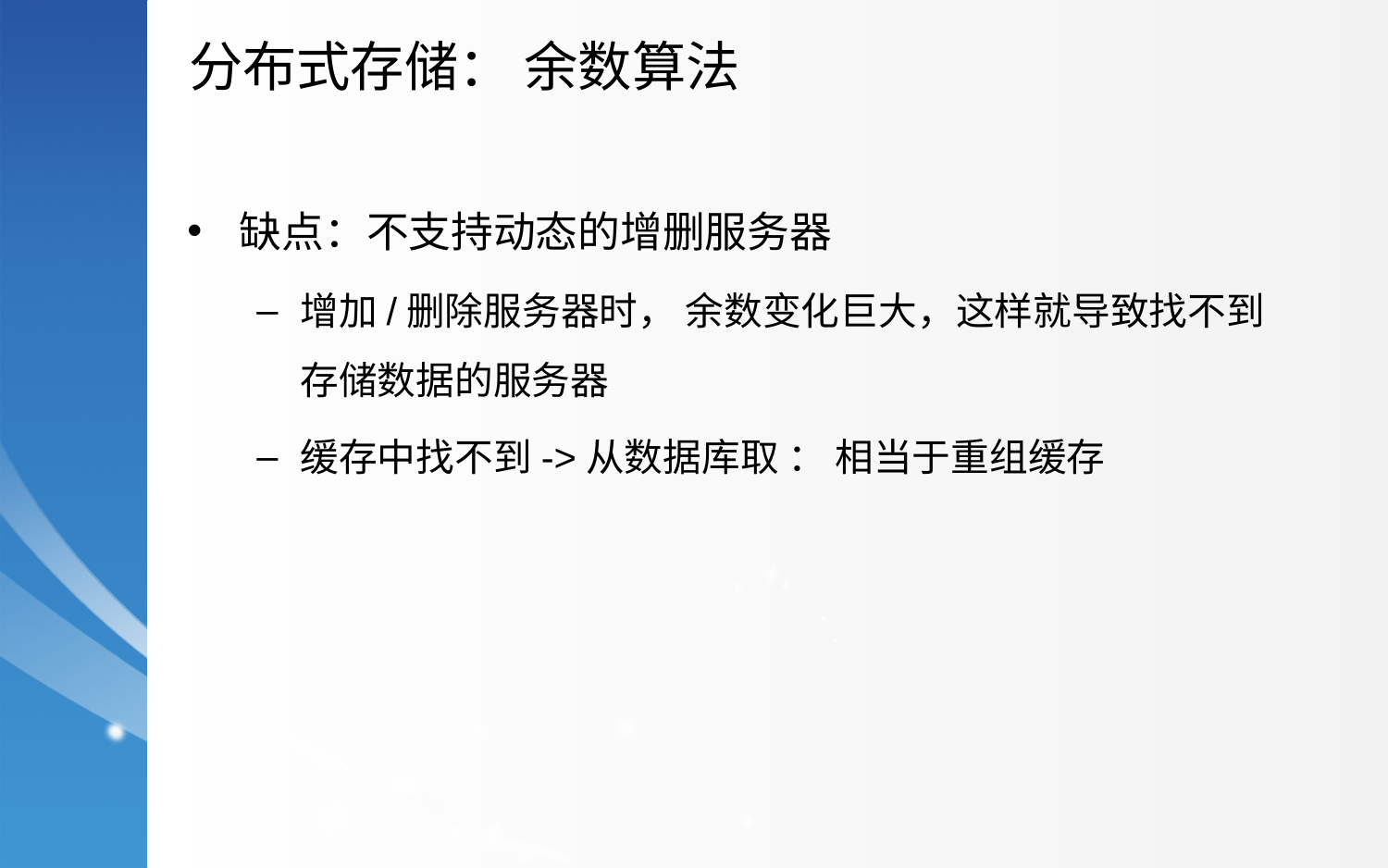

分布式存储： 余数算法

缺点：不支持动态的增删服务器
增加/删除服务器时， 余数变化巨大，这样就导致找不到存储数据的服务器
缓存中找不到->从数据库取 ： 相当于重组缓存